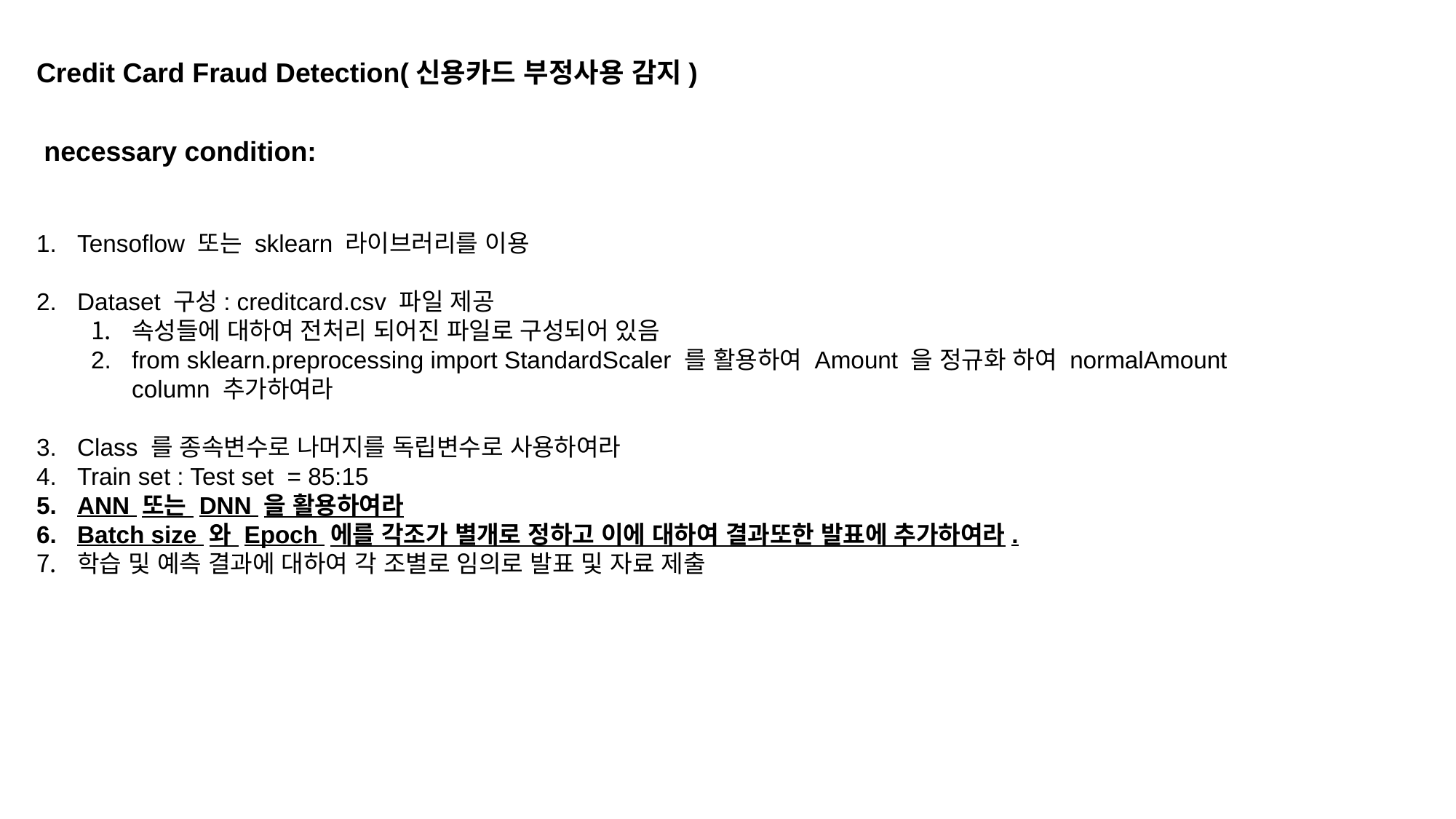

Credit Card Fraud Detection(신용카드 부정사용 감지)

 necessary condition:

Tensoflow 또는 sklearn 라이브러리를 이용

Dataset 구성: creditcard.csv 파일 제공
속성들에 대하여 전처리 되어진 파일로 구성되어 있음
from sklearn.preprocessing import StandardScaler 를 활용하여 Amount 을 정규화 하여 normalAmount column 추가하여라

Class 를 종속변수로 나머지를 독립변수로 사용하여라
Train set : Test set  = 85:15
ANN 또는 DNN 을 활용하여라
Batch size 와 Epoch 에를 각조가 별개로 정하고 이에 대하여 결과또한 발표에 추가하여라.
학습 및 예측 결과에 대하여 각 조별로 임의로 발표 및 자료 제출